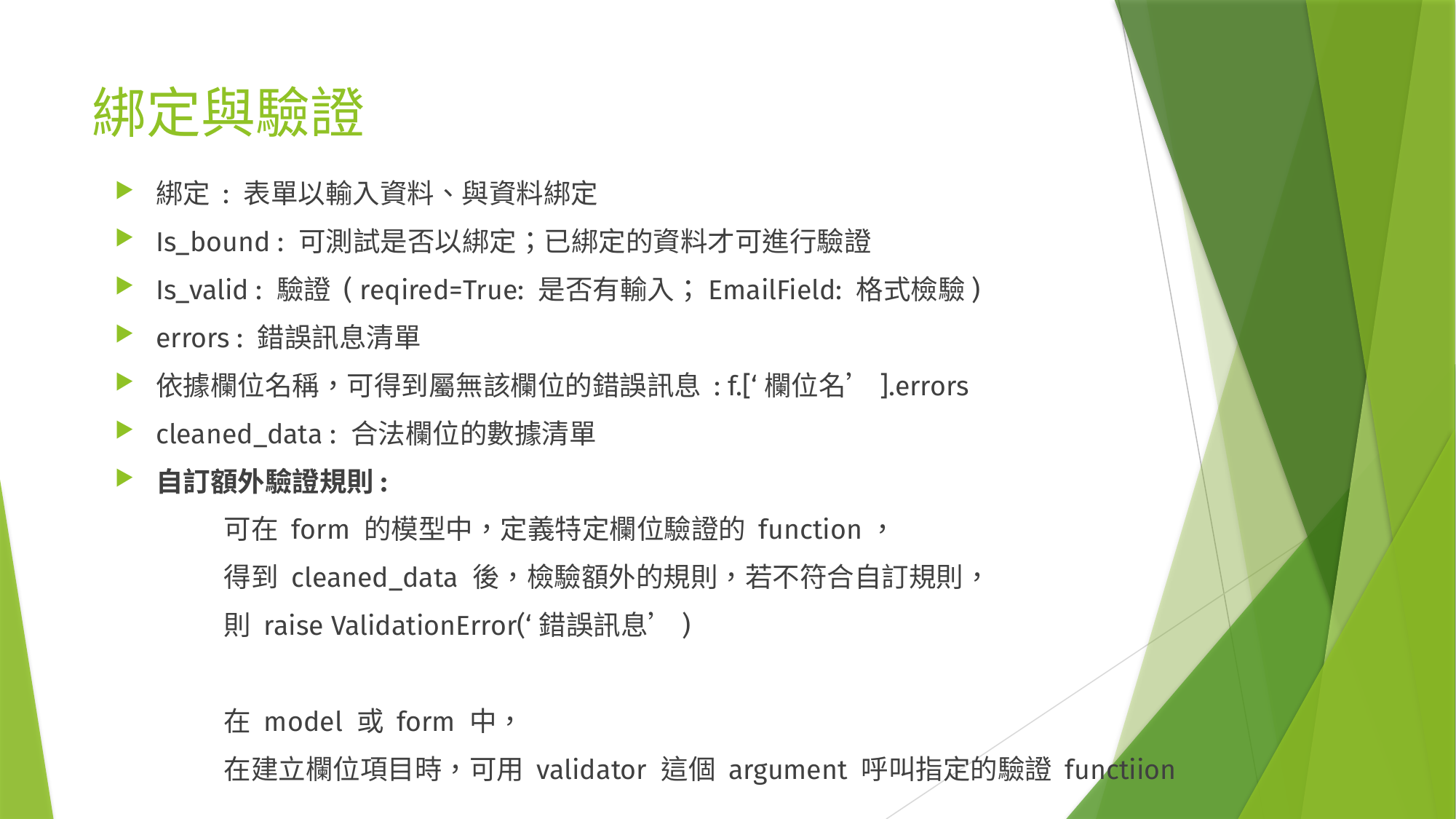

# 綁定與驗證
綁定 : 表單以輸入資料、與資料綁定
Is_bound : 可測試是否以綁定；已綁定的資料才可進行驗證
Is_valid : 驗證 ( reqired=True: 是否有輸入；EmailField: 格式檢驗)
errors : 錯誤訊息清單
依據欄位名稱，可得到屬無該欄位的錯誤訊息 : f.[‘欄位名’].errors
cleaned_data : 合法欄位的數據清單
自訂額外驗證規則:
	可在 form 的模型中，定義特定欄位驗證的 function，
	得到 cleaned_data 後，檢驗額外的規則，若不符合自訂規則，
	則 raise ValidationError(‘錯誤訊息’)

	在 model 或 form 中，
	在建立欄位項目時，可用 validator 這個 argument 呼叫指定的驗證 functiion